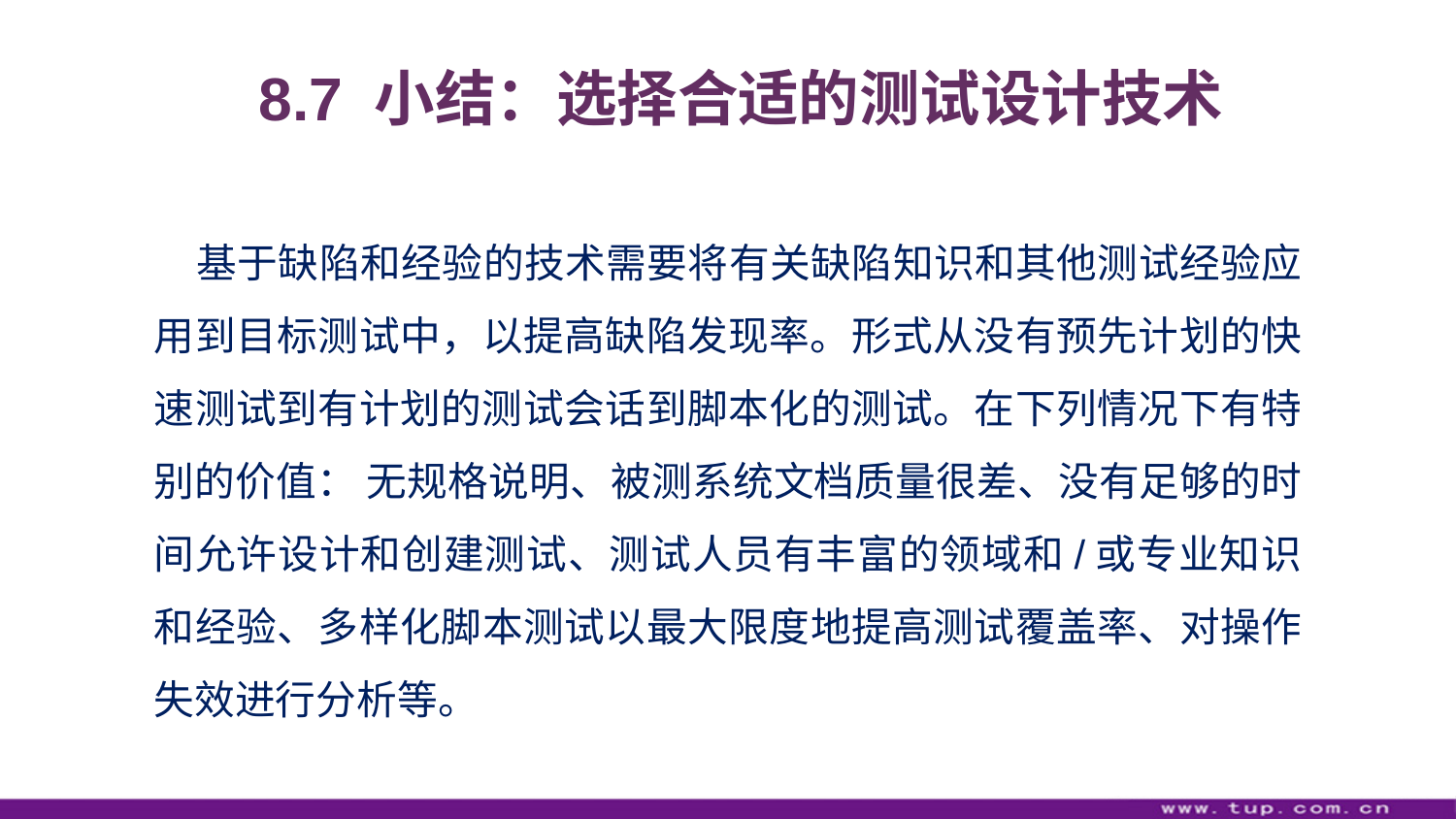

8.7 小结：选择合适的测试设计技术

基于缺陷和经验的技术需要将有关缺陷知识和其他测试经验应用到目标测试中，以提高缺陷发现率。形式从没有预先计划的快速测试到有计划的测试会话到脚本化的测试。在下列情况下有特别的价值： 无规格说明、被测系统文档质量很差、没有足够的时间允许设计和创建测试、测试人员有丰富的领域和/或专业知识和经验、多样化脚本测试以最大限度地提高测试覆盖率、对操作失效进行分析等。